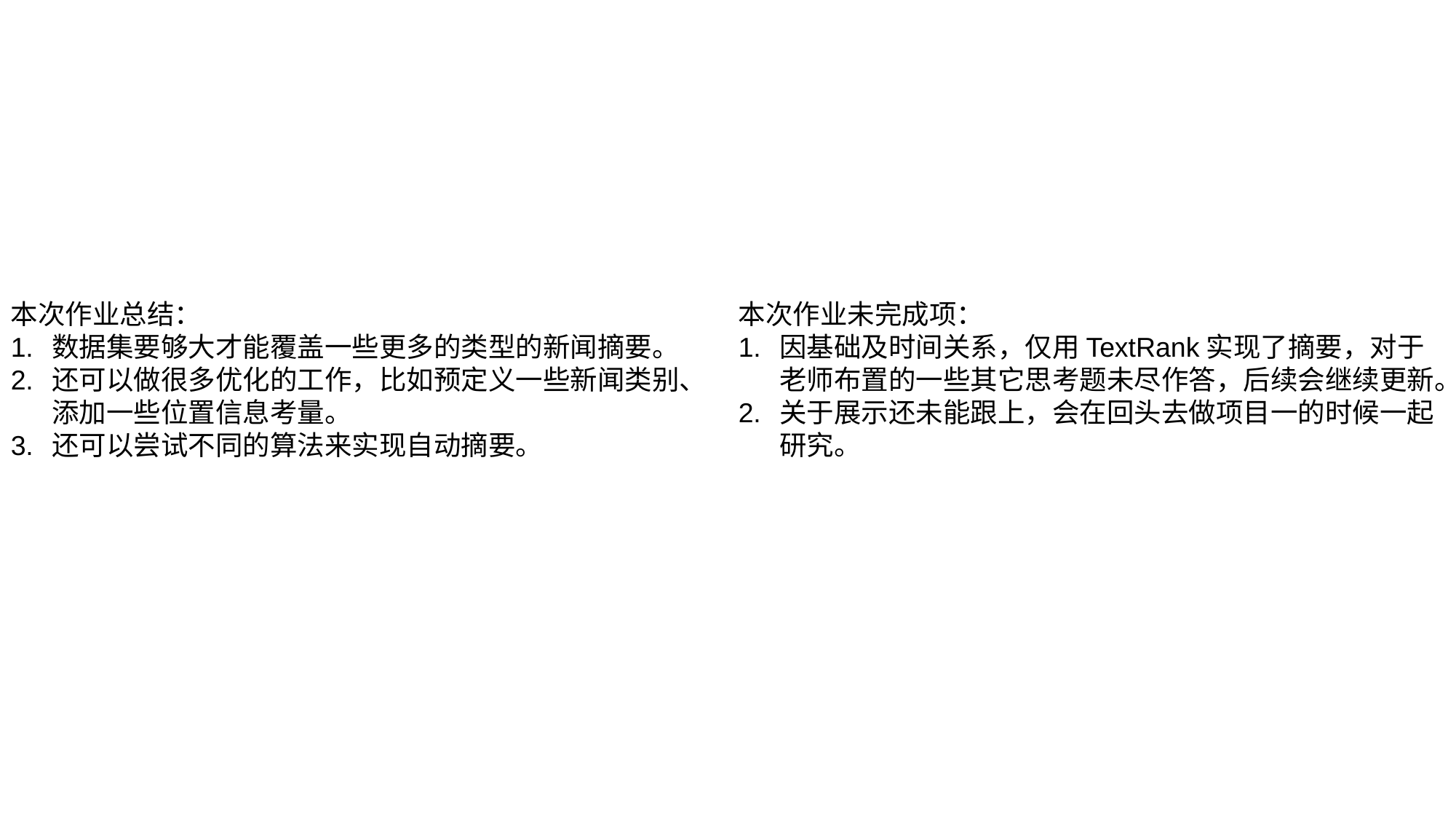

本次作业总结：
数据集要够大才能覆盖一些更多的类型的新闻摘要。
还可以做很多优化的工作，比如预定义一些新闻类别、添加一些位置信息考量。
还可以尝试不同的算法来实现自动摘要。
本次作业未完成项：
因基础及时间关系，仅用TextRank实现了摘要，对于老师布置的一些其它思考题未尽作答，后续会继续更新。
关于展示还未能跟上，会在回头去做项目一的时候一起研究。